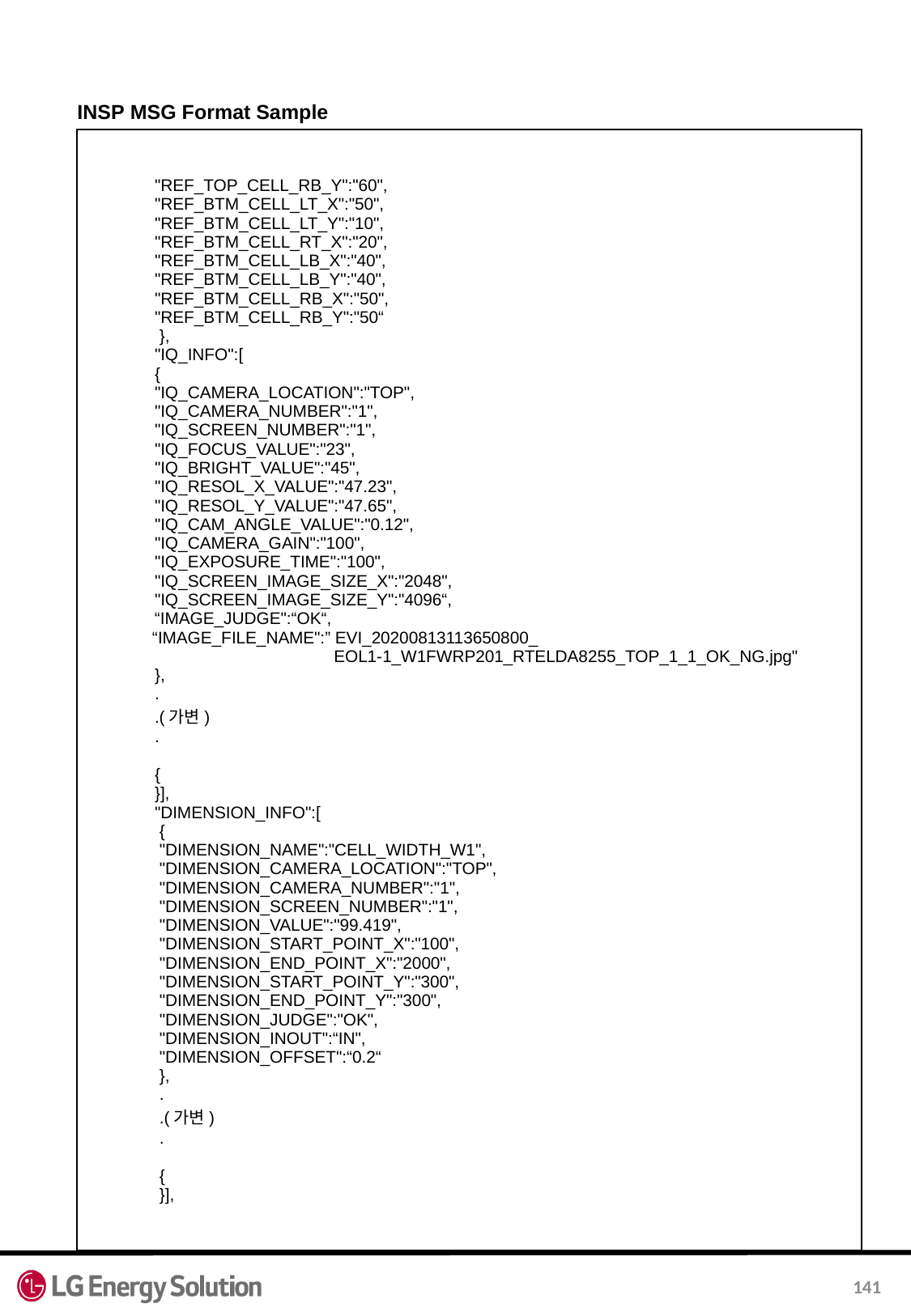

INSP MSG Format Sample
| "REF\_TOP\_CELL\_RB\_Y":"60", "REF\_BTM\_CELL\_LT\_X":"50", "REF\_BTM\_CELL\_LT\_Y":"10", "REF\_BTM\_CELL\_RT\_X":"20", "REF\_BTM\_CELL\_LB\_X":"40", "REF\_BTM\_CELL\_LB\_Y":"40", "REF\_BTM\_CELL\_RB\_X":"50", "REF\_BTM\_CELL\_RB\_Y":"50“ }, "IQ\_INFO":[ { "IQ\_CAMERA\_LOCATION":"TOP", "IQ\_CAMERA\_NUMBER":"1", "IQ\_SCREEN\_NUMBER":"1", "IQ\_FOCUS\_VALUE":"23", "IQ\_BRIGHT\_VALUE":"45", "IQ\_RESOL\_X\_VALUE":"47.23", "IQ\_RESOL\_Y\_VALUE":"47.65", "IQ\_CAM\_ANGLE\_VALUE":"0.12", "IQ\_CAMERA\_GAIN":"100", "IQ\_EXPOSURE\_TIME":"100", "IQ\_SCREEN\_IMAGE\_SIZE\_X":"2048", "IQ\_SCREEN\_IMAGE\_SIZE\_Y":"4096“, “IMAGE\_JUDGE":“OK“, “IMAGE\_FILE\_NAME":” EVI\_20200813113650800\_ EOL1-1\_W1FWRP201\_RTELDA8255\_TOP\_1\_1\_OK\_NG.jpg" }, . .(가변) . { }], "DIMENSION\_INFO":[ { "DIMENSION\_NAME":"CELL\_WIDTH\_W1", "DIMENSION\_CAMERA\_LOCATION":"TOP", "DIMENSION\_CAMERA\_NUMBER":"1", "DIMENSION\_SCREEN\_NUMBER":"1", "DIMENSION\_VALUE":"99.419", "DIMENSION\_START\_POINT\_X":"100", "DIMENSION\_END\_POINT\_X":"2000", "DIMENSION\_START\_POINT\_Y":"300", "DIMENSION\_END\_POINT\_Y":"300", "DIMENSION\_JUDGE":"OK", "DIMENSION\_INOUT":“IN", "DIMENSION\_OFFSET":“0.2“ }, . .(가변) . { }], |
| --- |
141